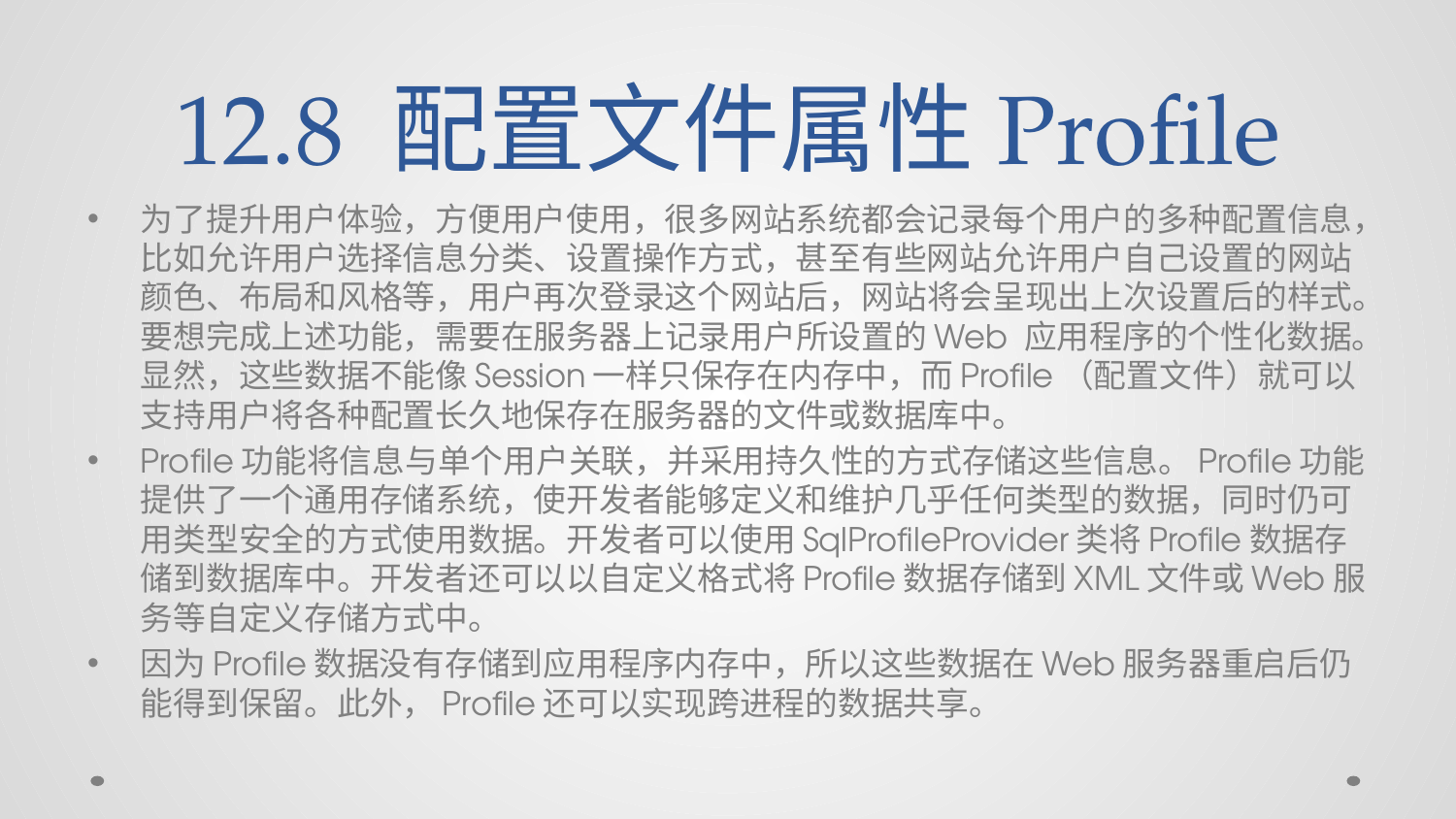

# 12.8 配置文件属性Profile
为了提升用户体验，方便用户使用，很多网站系统都会记录每个用户的多种配置信息，比如允许用户选择信息分类、设置操作方式，甚至有些网站允许用户自己设置的网站颜色、布局和风格等，用户再次登录这个网站后，网站将会呈现出上次设置后的样式。要想完成上述功能，需要在服务器上记录用户所设置的Web 应用程序的个性化数据。显然，这些数据不能像Session一样只保存在内存中，而Profile（配置文件）就可以支持用户将各种配置长久地保存在服务器的文件或数据库中。
Profile功能将信息与单个用户关联，并采用持久性的方式存储这些信息。Profile功能提供了一个通用存储系统，使开发者能够定义和维护几乎任何类型的数据，同时仍可用类型安全的方式使用数据。开发者可以使用SqlProfileProvider类将Profile数据存储到数据库中。开发者还可以以自定义格式将Profile数据存储到XML文件或Web服务等自定义存储方式中。
因为Profile数据没有存储到应用程序内存中，所以这些数据在Web服务器重启后仍能得到保留。此外，Profile还可以实现跨进程的数据共享。